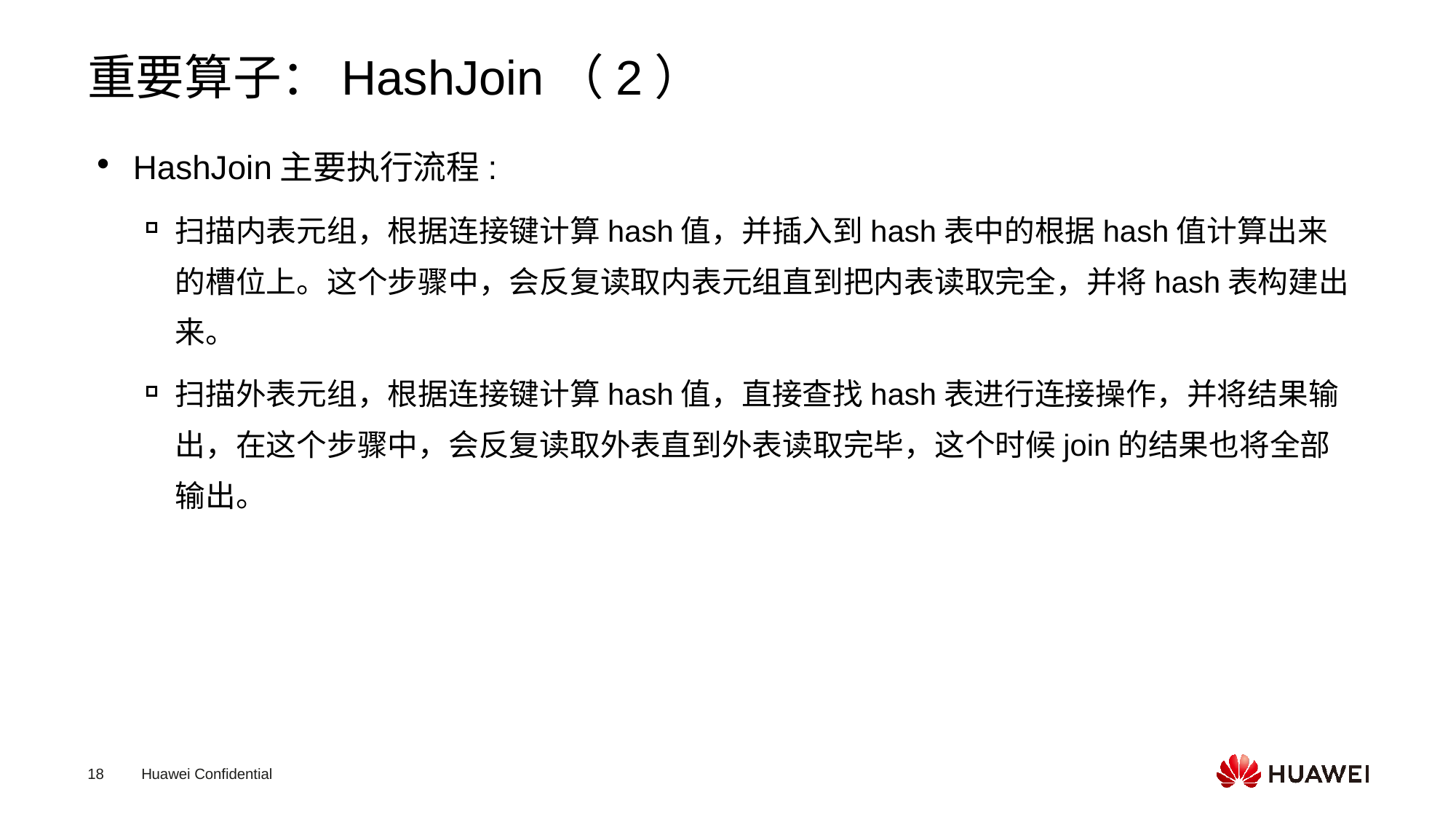

# 重要算子：HashJoin（2）
HashJoin主要执行流程:
扫描内表元组，根据连接键计算hash值，并插入到hash表中的根据hash值计算出来的槽位上。这个步骤中，会反复读取内表元组直到把内表读取完全，并将hash表构建出来。
扫描外表元组，根据连接键计算hash值，直接查找hash表进行连接操作，并将结果输出，在这个步骤中，会反复读取外表直到外表读取完毕，这个时候join的结果也将全部输出。